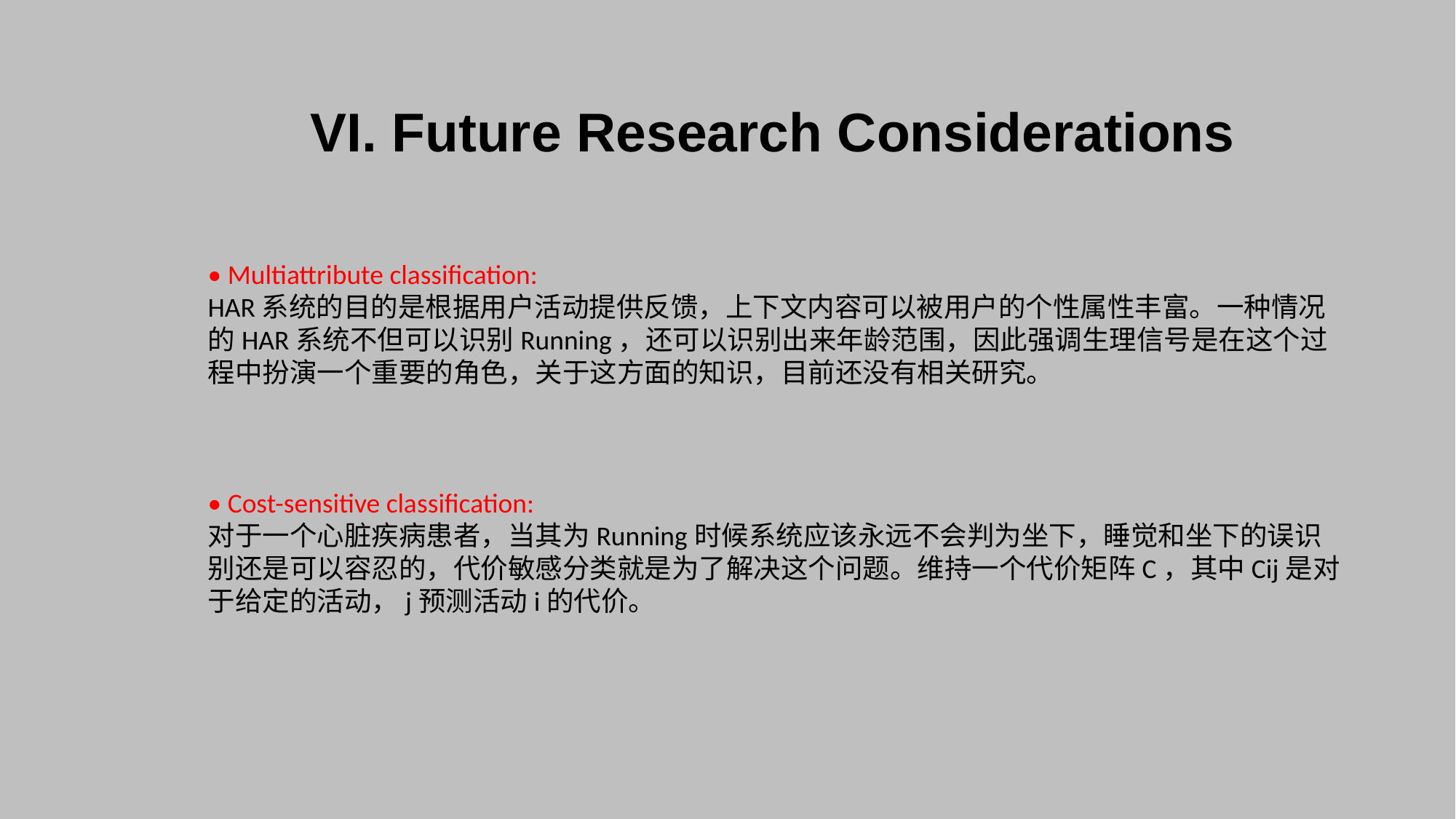

VI. Future Research Considerations
• Multiattribute classification:
HAR系统的目的是根据用户活动提供反馈，上下文内容可以被用户的个性属性丰富。一种情况的HAR系统不但可以识别Running，还可以识别出来年龄范围，因此强调生理信号是在这个过程中扮演一个重要的角色，关于这方面的知识，目前还没有相关研究。
• Cost-sensitive classification:
对于一个心脏疾病患者，当其为Running时候系统应该永远不会判为坐下，睡觉和坐下的误识别还是可以容忍的，代价敏感分类就是为了解决这个问题。维持一个代价矩阵C，其中Cij是对于给定的活动，j预测活动i的代价。